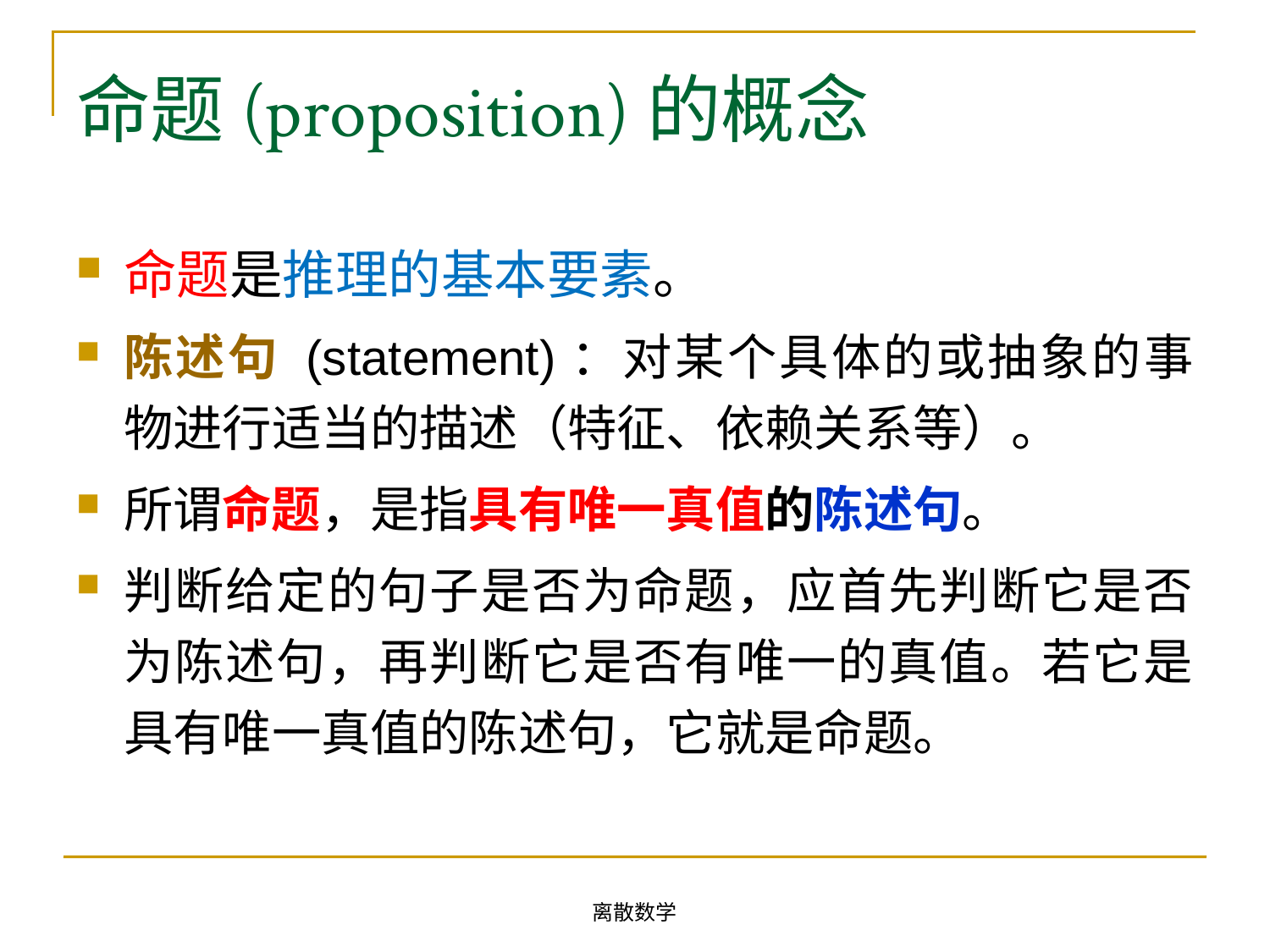

# 命题(proposition)的概念
命题是推理的基本要素。
陈述句 (statement)：对某个具体的或抽象的事物进行适当的描述（特征、依赖关系等）。
所谓命题，是指具有唯一真值的陈述句。
判断给定的句子是否为命题，应首先判断它是否为陈述句，再判断它是否有唯一的真值。若它是具有唯一真值的陈述句，它就是命题。

8
离散数学